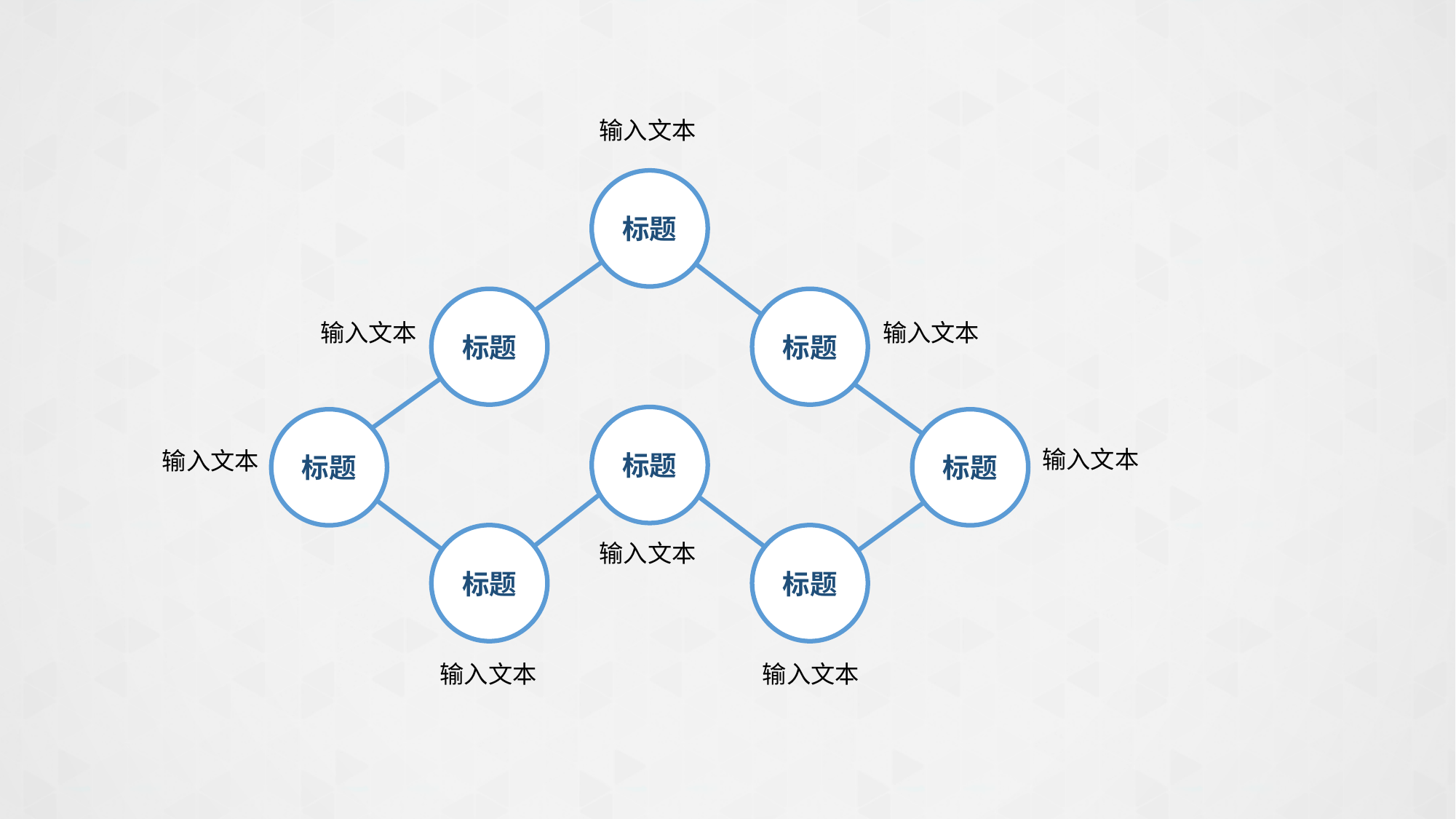

输入文本
标题

标题
标题
输入文本
输入文本
标题
标题
标题
输入文本
输入文本
标题
标题
输入文本
输入文本
输入文本